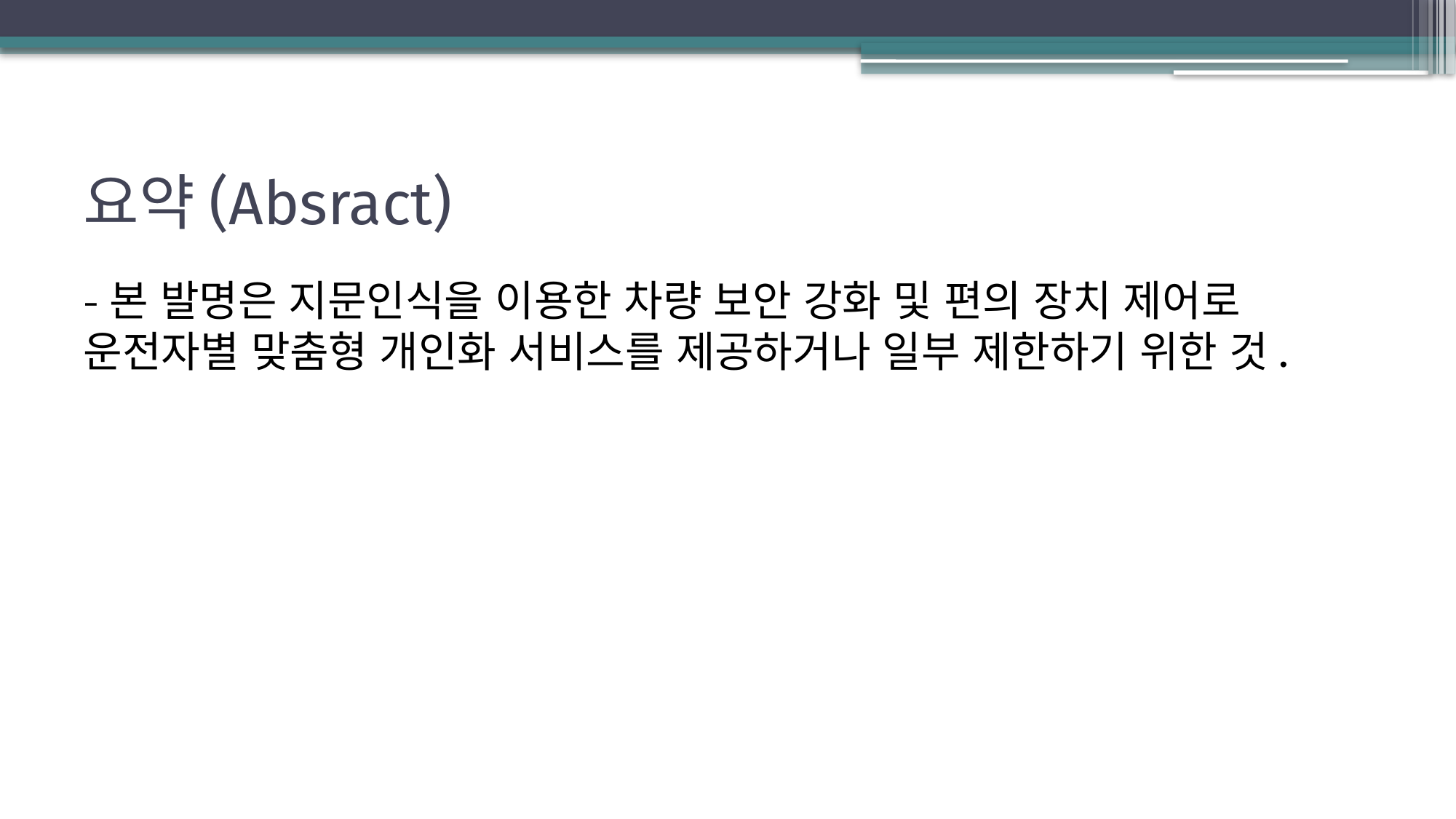

# 요약(Absract)
-본 발명은 지문인식을 이용한 차량 보안 강화 및 편의 장치 제어로 운전자별 맞춤형 개인화 서비스를 제공하거나 일부 제한하기 위한 것.